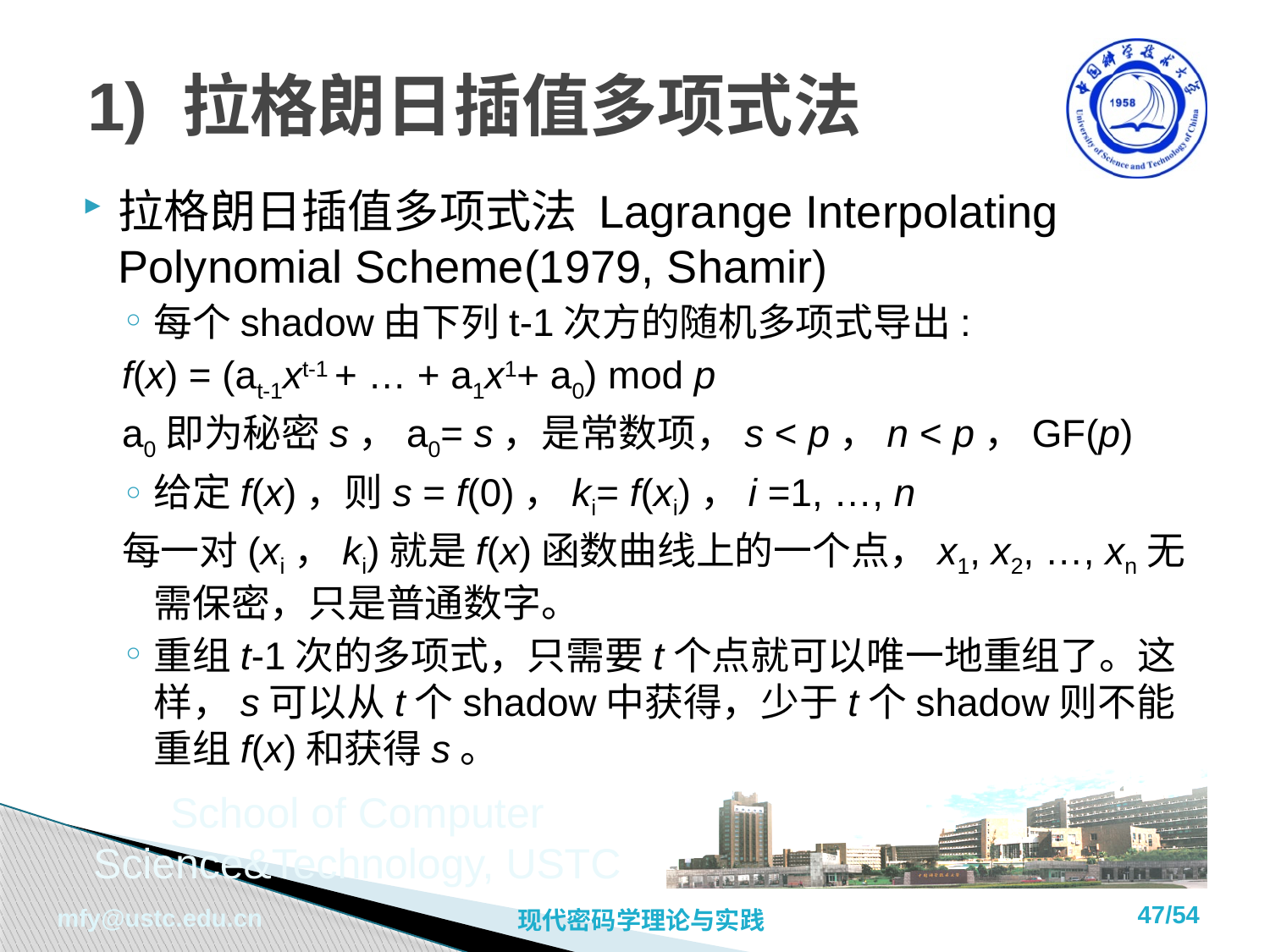

# 1) 拉格朗日插值多项式法
拉格朗日插值多项式法 Lagrange Interpolating Polynomial Scheme(1979, Shamir)
每个shadow由下列t-1次方的随机多项式导出:
f(x) = (at-1xt-1 + … + a1x1+ a0) mod p
a0即为秘密s，a0= s，是常数项，s < p，n < p，GF(p)
给定f(x)，则s = f(0)，ki= f(xi)，i =1, …, n
每一对(xi，ki)就是f(x)函数曲线上的一个点，x1, x2, …, xn无需保密，只是普通数字。
重组t-1次的多项式，只需要t个点就可以唯一地重组了。这样，s可以从t个shadow中获得，少于t个shadow则不能重组f(x)和获得s。